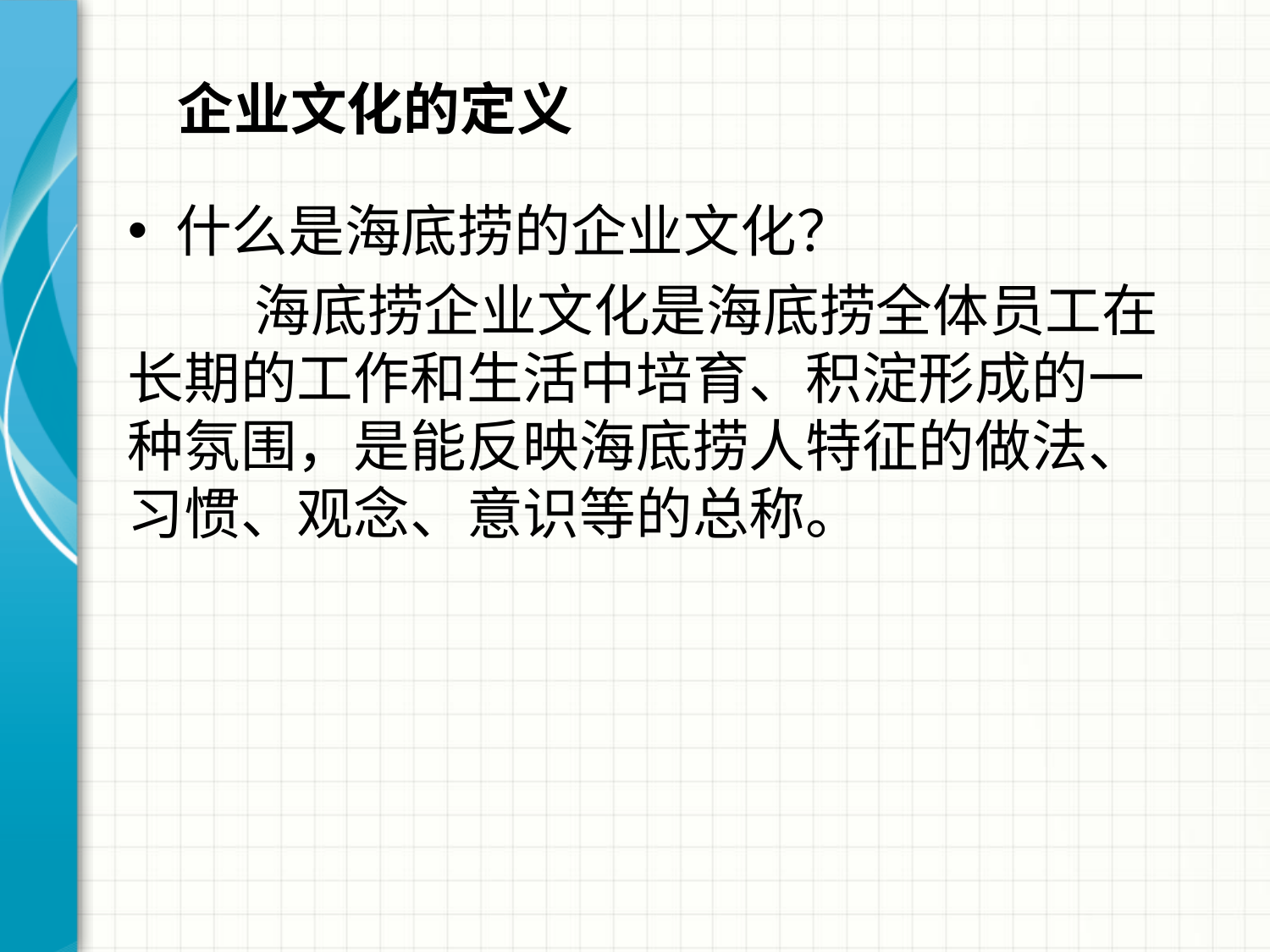

# 企业文化的定义
什么是海底捞的企业文化？
	海底捞企业文化是海底捞全体员工在长期的工作和生活中培育、积淀形成的一种氛围，是能反映海底捞人特征的做法、习惯、观念、意识等的总称。